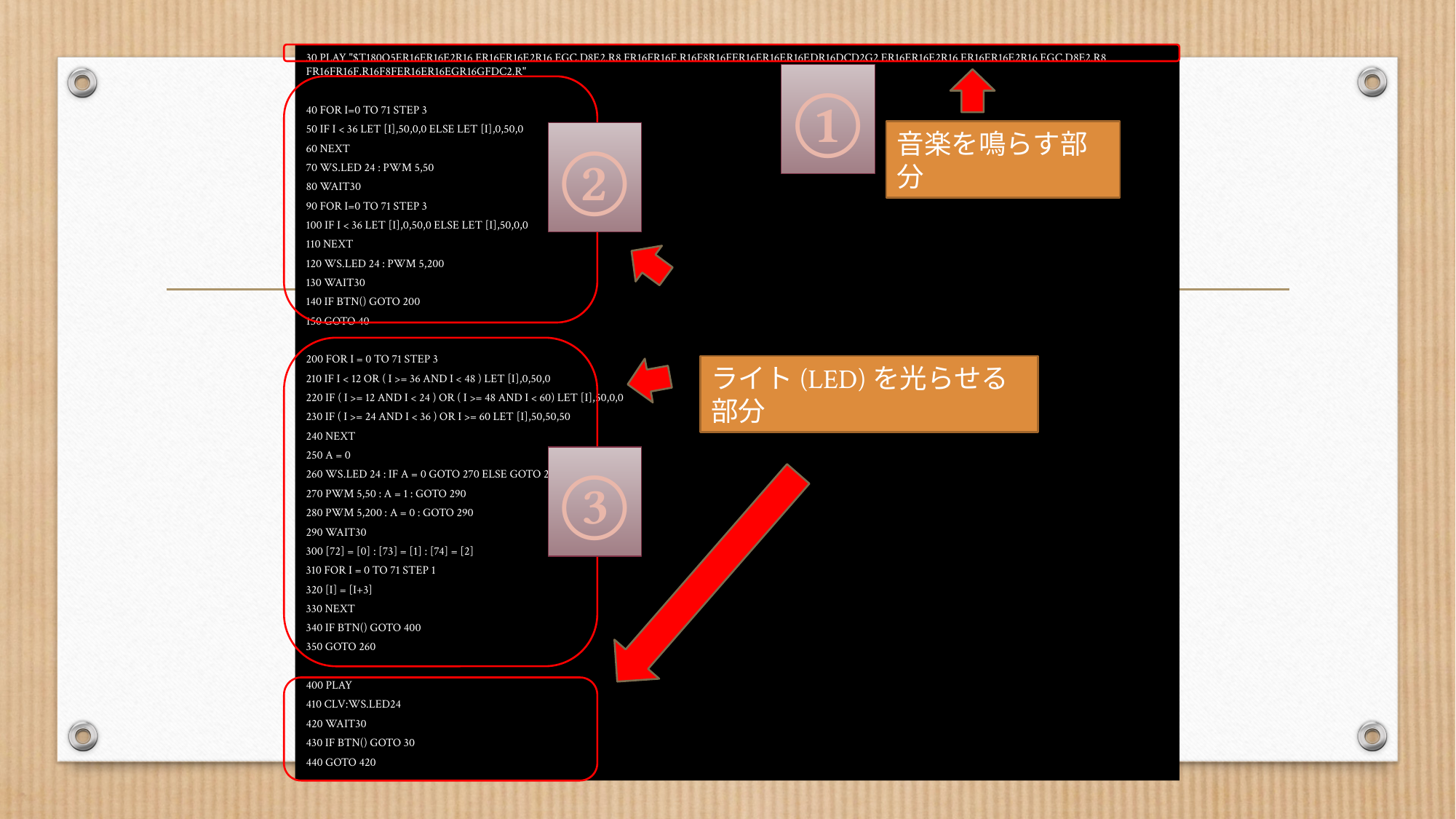

30 PLAY "$T180O5ER16ER16E2R16 ER16ER16E2R16 EGC.D8E2.R8 FR16FR16F.R16F8R16FER16ER16ER16EDR16DCD2G2 ER16ER16E2R16 ER16ER16E2R16 EGC.D8E2.R8 FR16FR16F.R16F8FER16ER16EGR16GFDC2.R"

40 FOR I=0 TO 71 STEP 3
50 IF I < 36 LET [I],50,0,0 ELSE LET [I],0,50,0
60 NEXT
70 WS.LED 24 : PWM 5,50
80 WAIT30
90 FOR I=0 TO 71 STEP 3
100 IF I < 36 LET [I],0,50,0 ELSE LET [I],50,0,0
110 NEXT
120 WS.LED 24 : PWM 5,200
130 WAIT30
140 IF BTN() GOTO 200
150 GOTO 40

200 FOR I = 0 TO 71 STEP 3
210 IF I < 12 OR ( I >= 36 AND I < 48 ) LET [I],0,50,0
220 IF ( I >= 12 AND I < 24 ) OR ( I >= 48 AND I < 60) LET [I],50,0,0
230 IF ( I >= 24 AND I < 36 ) OR I >= 60 LET [I],50,50,50
240 NEXT
250 A = 0
260 WS.LED 24 : IF A = 0 GOTO 270 ELSE GOTO 280
270 PWM 5,50 : A = 1 : GOTO 290
280 PWM 5,200 : A = 0 : GOTO 290
290 WAIT30
300 [72] = [0] : [73] = [1] : [74] = [2]
310 FOR I = 0 TO 71 STEP 1
320 [I] = [I+3]
330 NEXT
340 IF BTN() GOTO 400
350 GOTO 260

400 PLAY
410 CLV:WS.LED24
420 WAIT30
430 IF BTN() GOTO 30
440 GOTO 420
①

音楽を鳴らす部分
②

ライト(LED)を光らせる部分

③